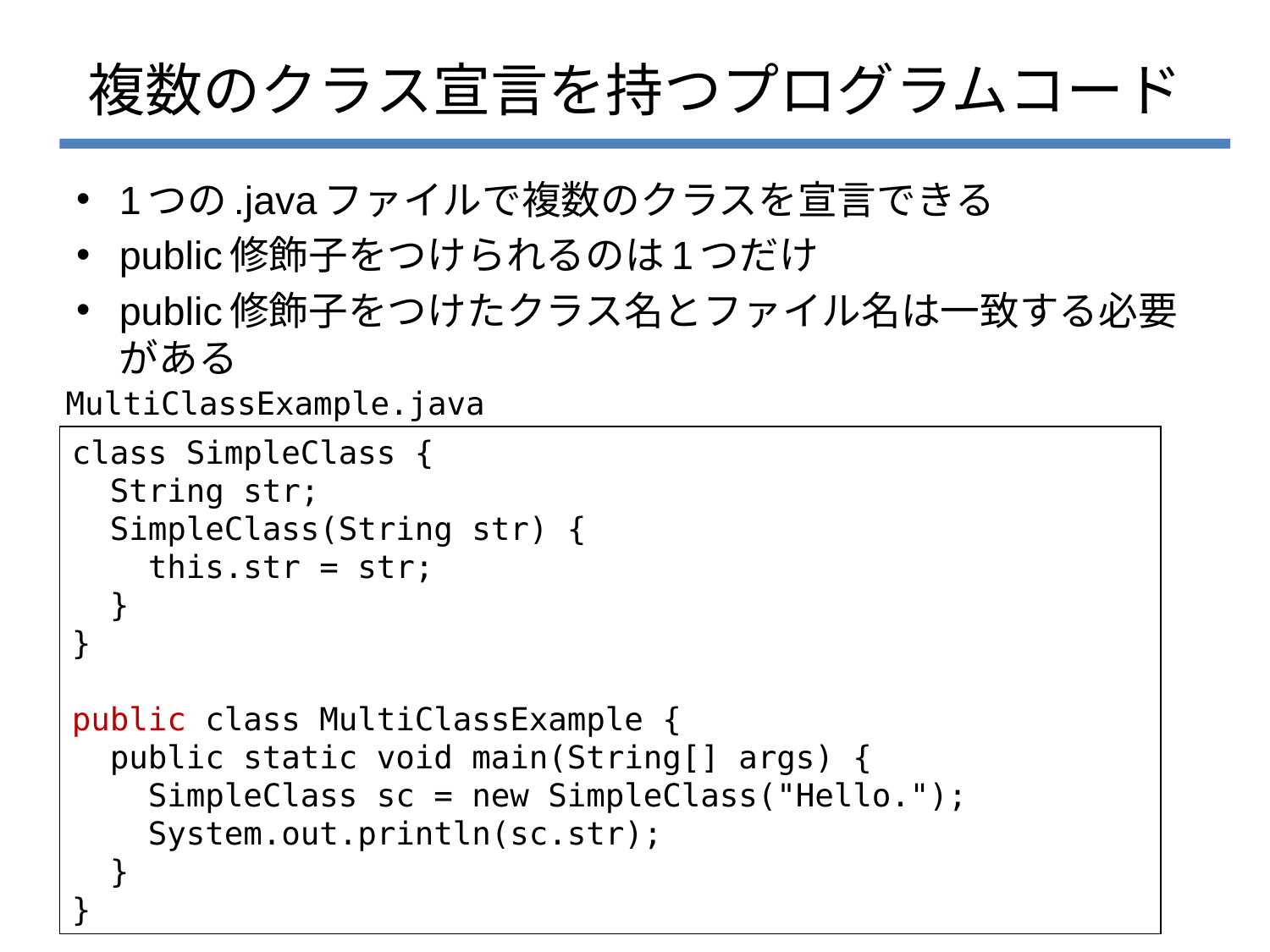

# 複数のクラス宣言を持つプログラムコード
1つの.javaファイルで複数のクラスを宣言できる
public修飾子をつけられるのは1つだけ
public修飾子をつけたクラス名とファイル名は一致する必要がある
MultiClassExample.java
class SimpleClass {
  String str;
  SimpleClass(String str) {
    this.str = str;
  }
}

public class MultiClassExample {
  public static void main(String[] args) {
    SimpleClass sc = new SimpleClass("Hello.");
    System.out.println(sc.str);
  }
}